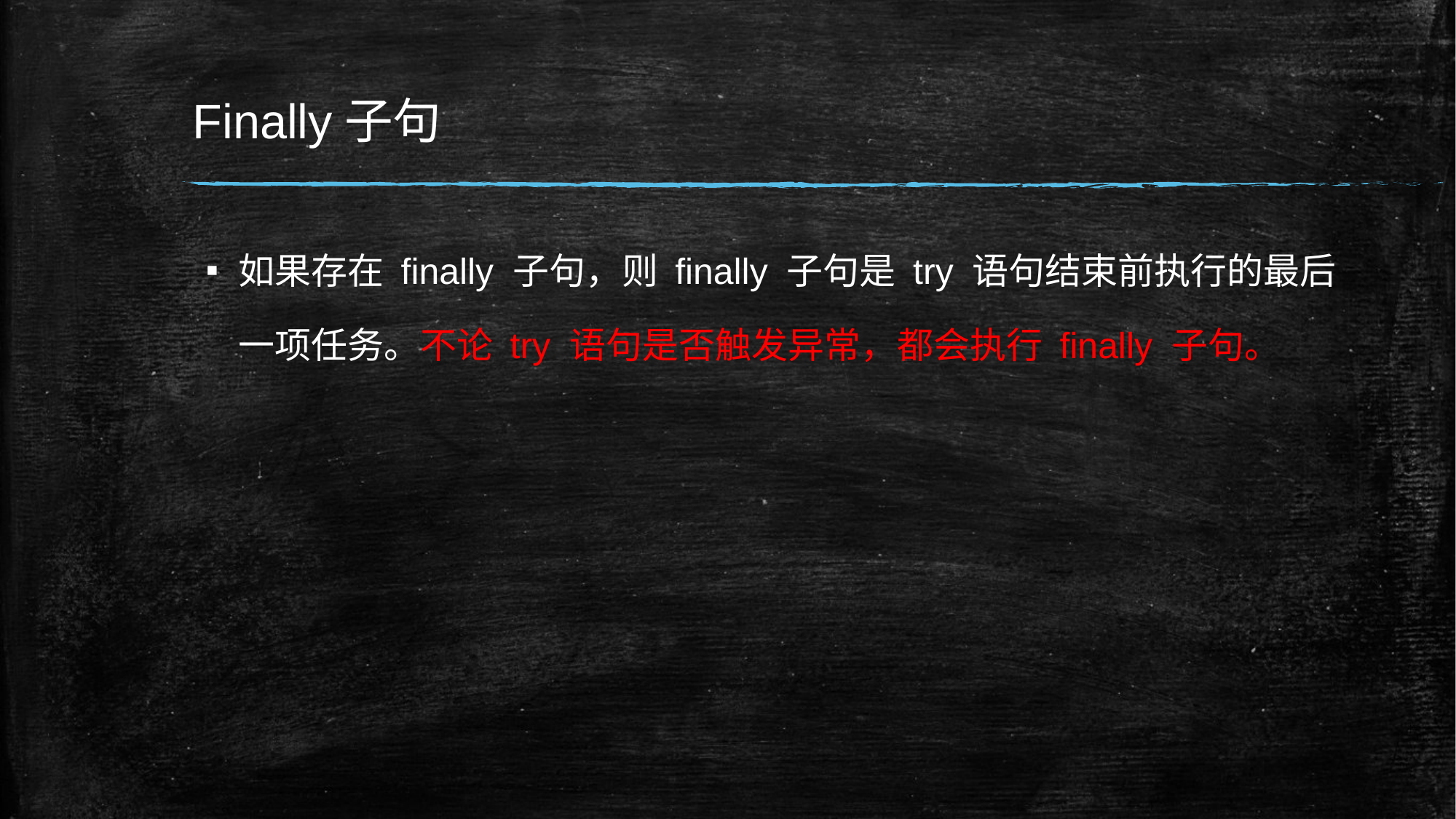

# Finally子句
如果存在 finally 子句，则 finally 子句是 try 语句结束前执行的最后一项任务。不论 try 语句是否触发异常，都会执行 finally 子句。